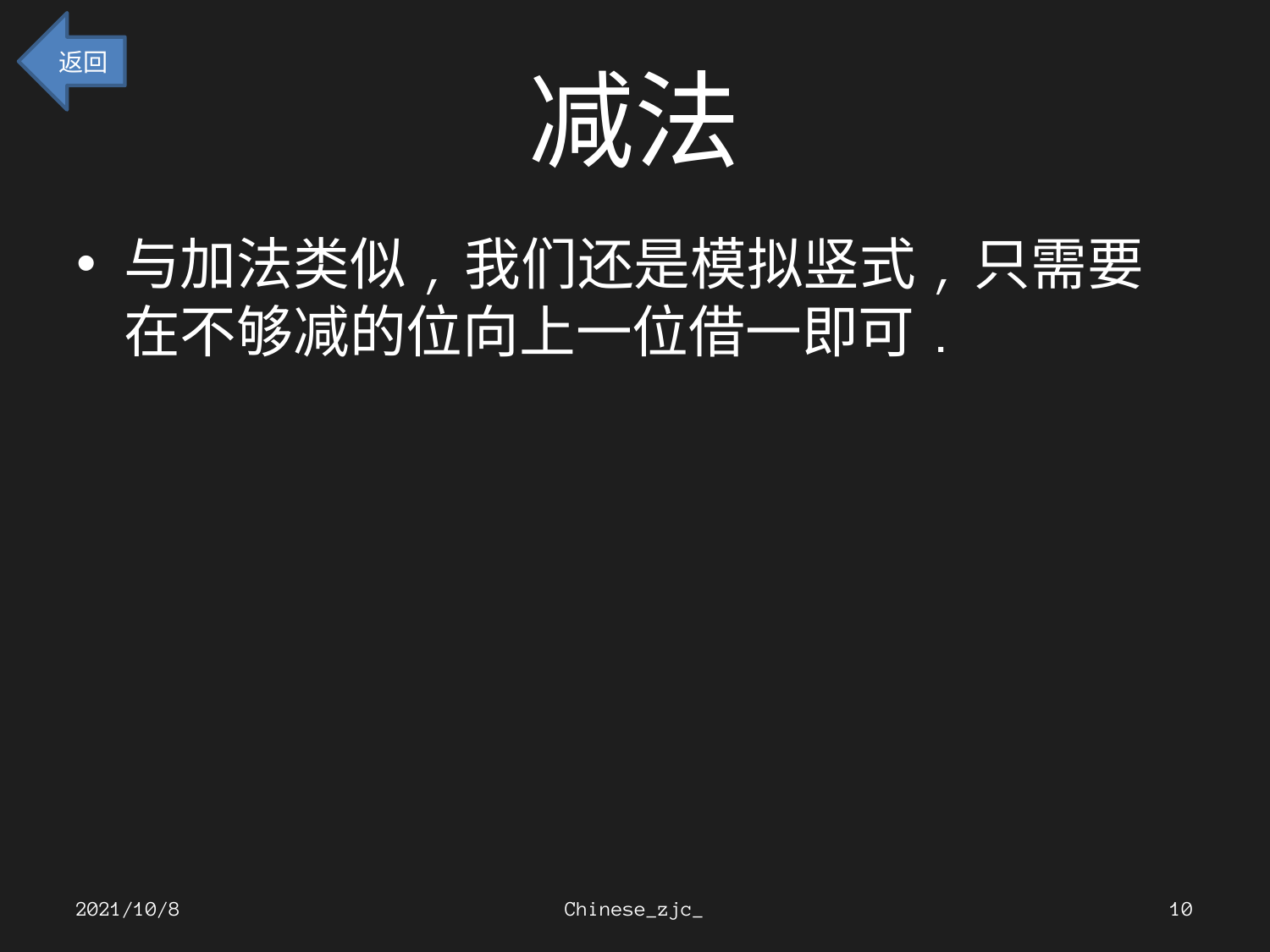

返回
# 减法
与加法类似,我们还是模拟竖式,只需要在不够减的位向上一位借一即可.
2021/10/8
Chinese_zjc_
10